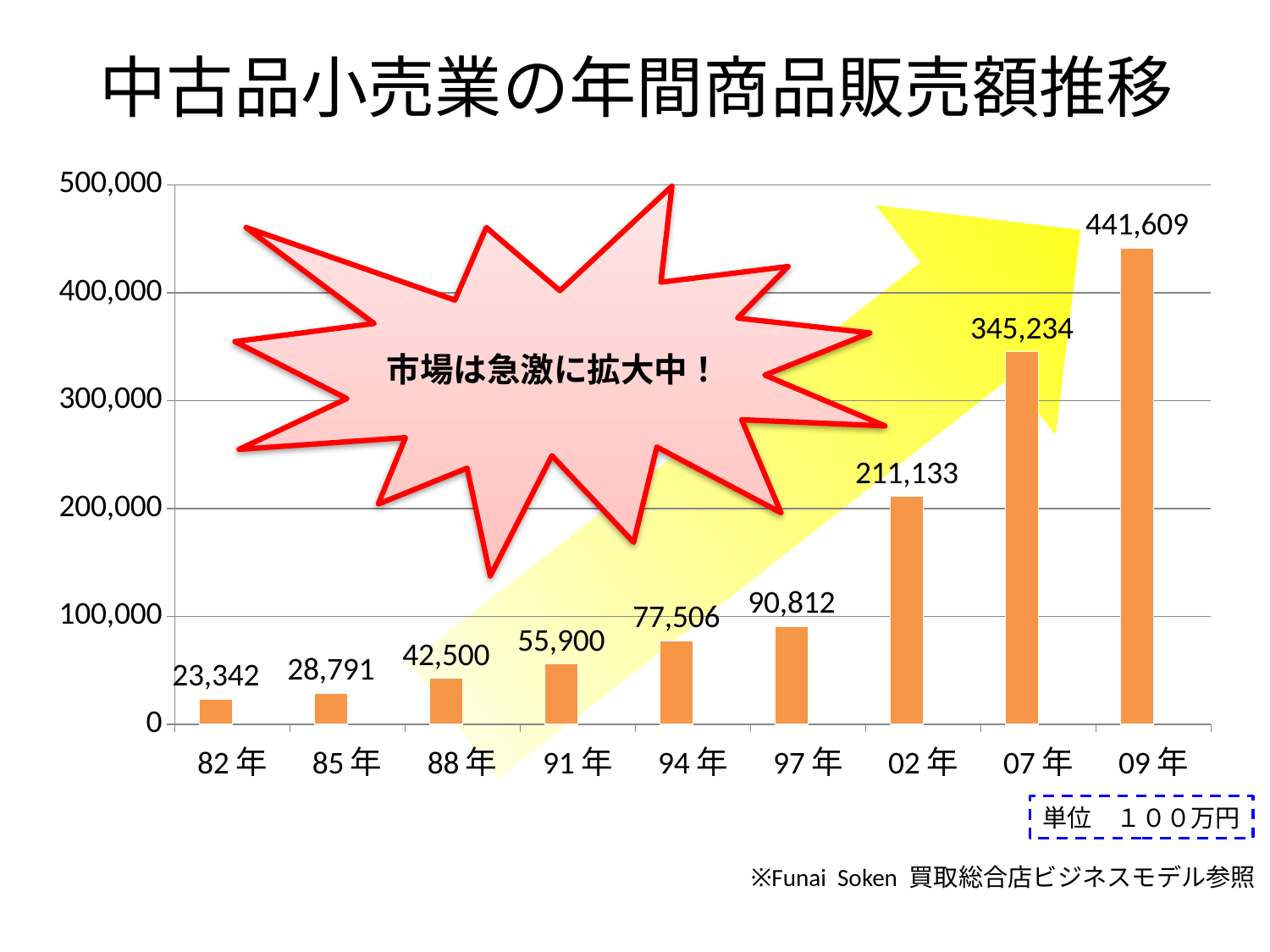

# 中古品小売業の年間商品販売額推移

### Chart

| Category | 系列 1 | 系列 2 |
|---|---|---|
| 82年 | 23342.0 | None |
| 85年 | 28791.0 | None |
| 88年 | 42500.0 | None |
| 91年 | 55900.0 | None |
| 94年 | 77506.0 | None |
| 97年 | 90812.0 | None |
| 02年 | 211133.0 | None |
| 07年 | 345234.0 | None |
| 09年 | 441609.0 | None |
市場は急激に拡大中！

単位　１００万円
※Funai  Soken 買取総合店ビジネスモデル参照